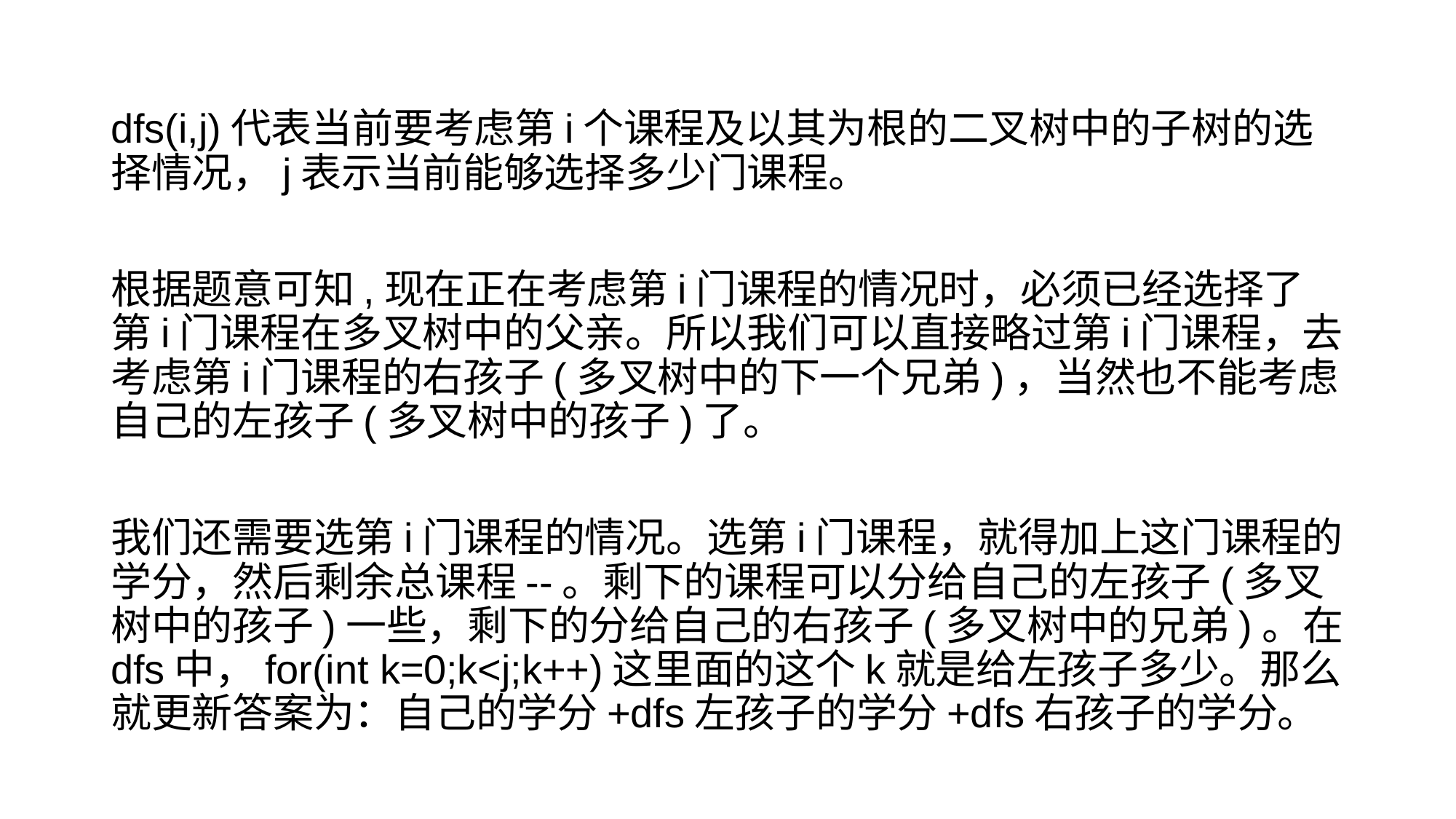

dfs(i,j)代表当前要考虑第i个课程及以其为根的二叉树中的子树的选择情况，j表示当前能够选择多少门课程。

根据题意可知,现在正在考虑第i门课程的情况时，必须已经选择了第i门课程在多叉树中的父亲。所以我们可以直接略过第i门课程，去考虑第i门课程的右孩子(多叉树中的下一个兄弟)，当然也不能考虑自己的左孩子(多叉树中的孩子)了。

我们还需要选第i门课程的情况。选第i门课程，就得加上这门课程的学分，然后剩余总课程--。剩下的课程可以分给自己的左孩子(多叉树中的孩子)一些，剩下的分给自己的右孩子(多叉树中的兄弟)。在dfs中，for(int k=0;k<j;k++)这里面的这个k就是给左孩子多少。那么就更新答案为：自己的学分+dfs左孩子的学分+dfs右孩子的学分。